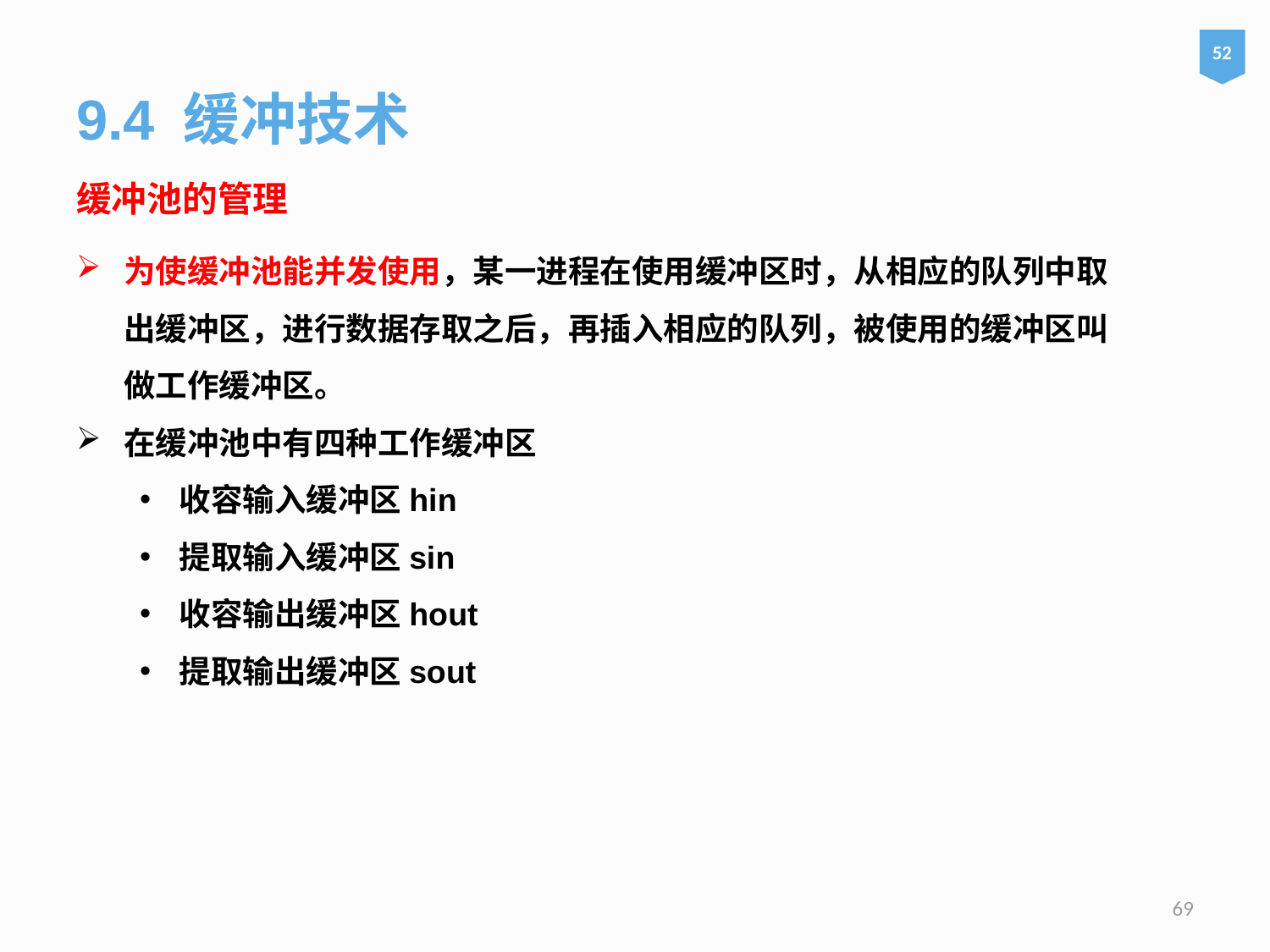

52
9.4 缓冲技术
缓冲池的管理
为使缓冲池能并发使用，某一进程在使用缓冲区时，从相应的队列中取出缓冲区，进行数据存取之后，再插入相应的队列，被使用的缓冲区叫做工作缓冲区。
在缓冲池中有四种工作缓冲区
收容输入缓冲区hin
提取输入缓冲区sin
收容输出缓冲区hout
提取输出缓冲区sout
69